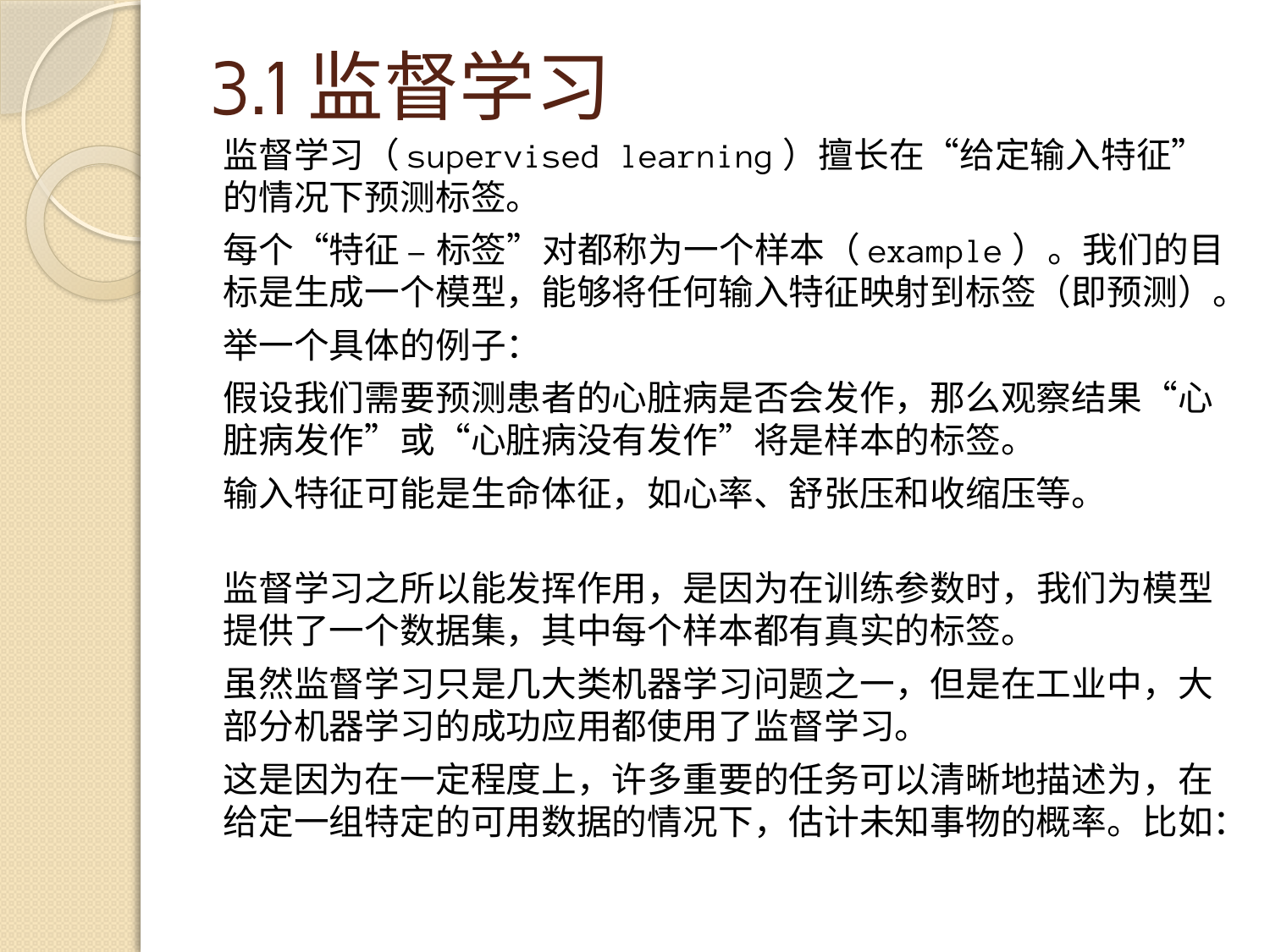

# 3.1监督学习
监督学习（supervised learning）擅长在“给定输入特征”的情况下预测标签。
每个“特征-标签”对都称为一个样本（example）。我们的目标是生成一个模型，能够将任何输入特征映射到标签（即预测）。
举一个具体的例子：
假设我们需要预测患者的心脏病是否会发作，那么观察结果“心脏病发作”或“心脏病没有发作”将是样本的标签。
输入特征可能是生命体征，如心率、舒张压和收缩压等。
监督学习之所以能发挥作用，是因为在训练参数时，我们为模型提供了一个数据集，其中每个样本都有真实的标签。
虽然监督学习只是几大类机器学习问题之一，但是在工业中，大部分机器学习的成功应用都使用了监督学习。
这是因为在一定程度上，许多重要的任务可以清晰地描述为，在给定一组特定的可用数据的情况下，估计未知事物的概率。比如：